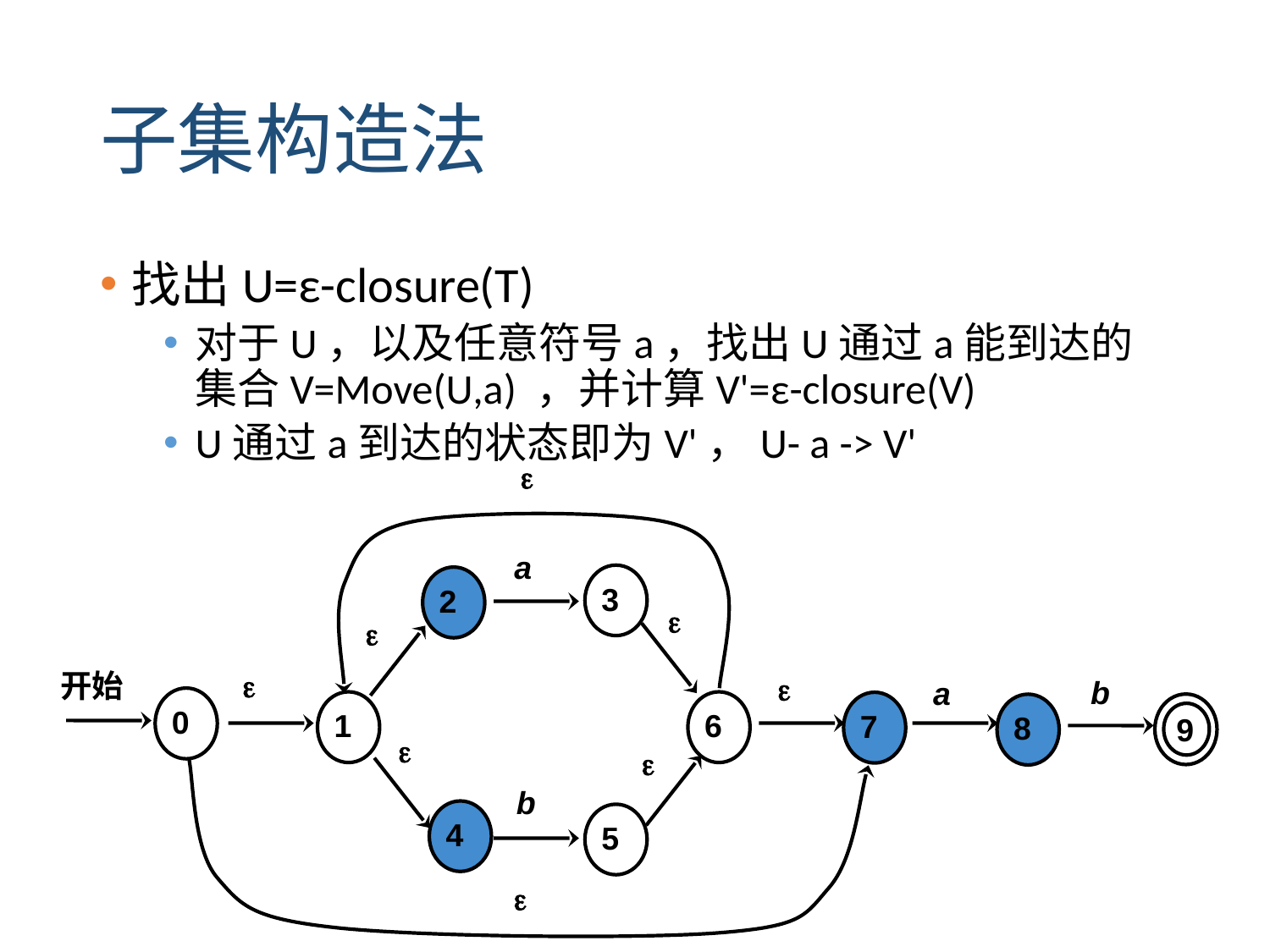

# 子集构造法
找出U=ε-closure(T)
对于U，以及任意符号a，找出U通过a能到达的集合V=Move(U,a) ，并计算V'=ε-closure(V)
U通过a到达的状态即为V'，U- a -> V'

ε

a
3
2
ε

ε

ε
开始
ε
b
a
0
1
6
7

9
8

ε
ε

b
4
5

ε